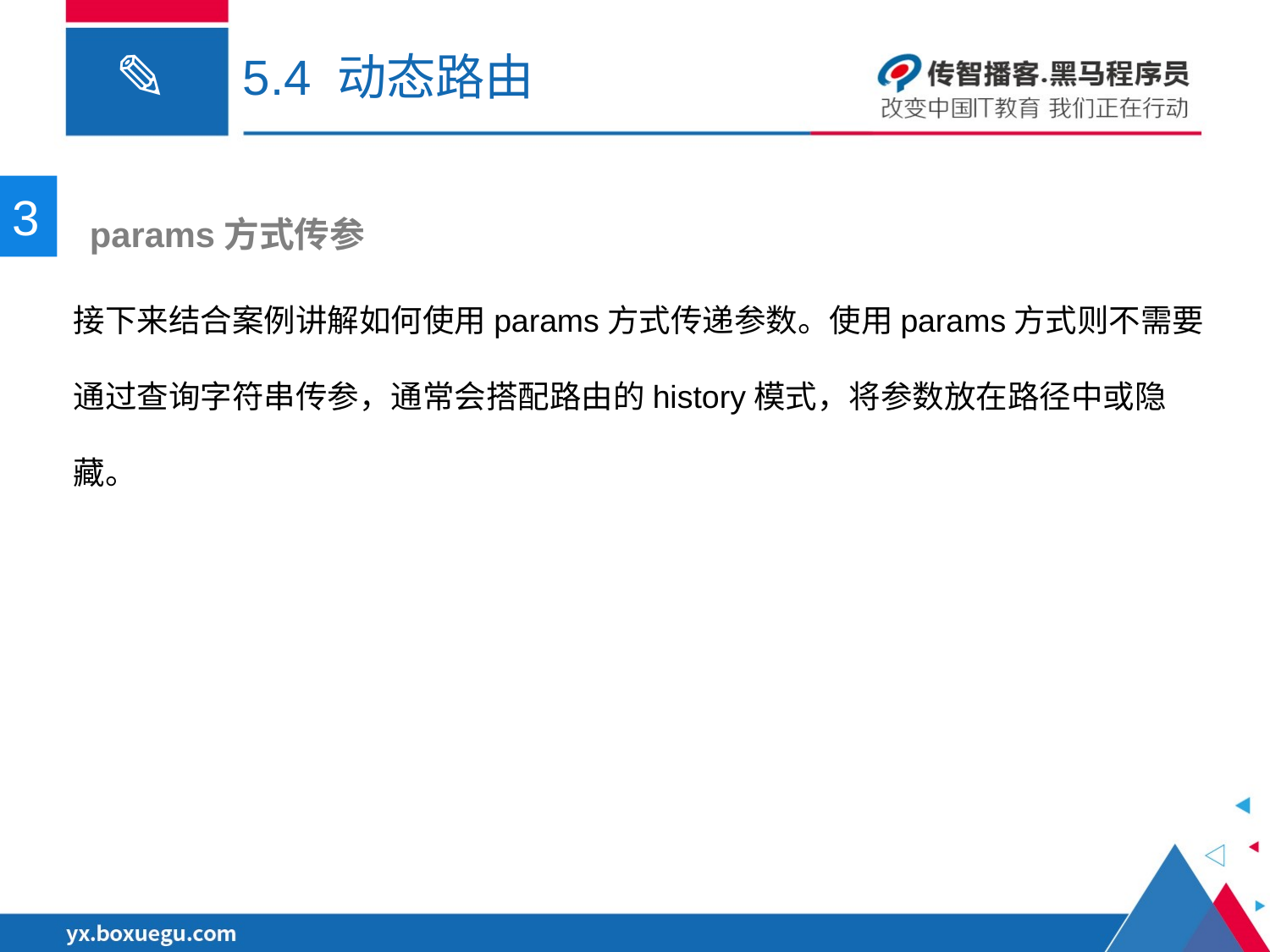

# 5.4 动态路由

3
  params方式传参
接下来结合案例讲解如何使用params方式传递参数。使用params方式则不需要通过查询字符串传参，通常会搭配路由的history模式，将参数放在路径中或隐藏。